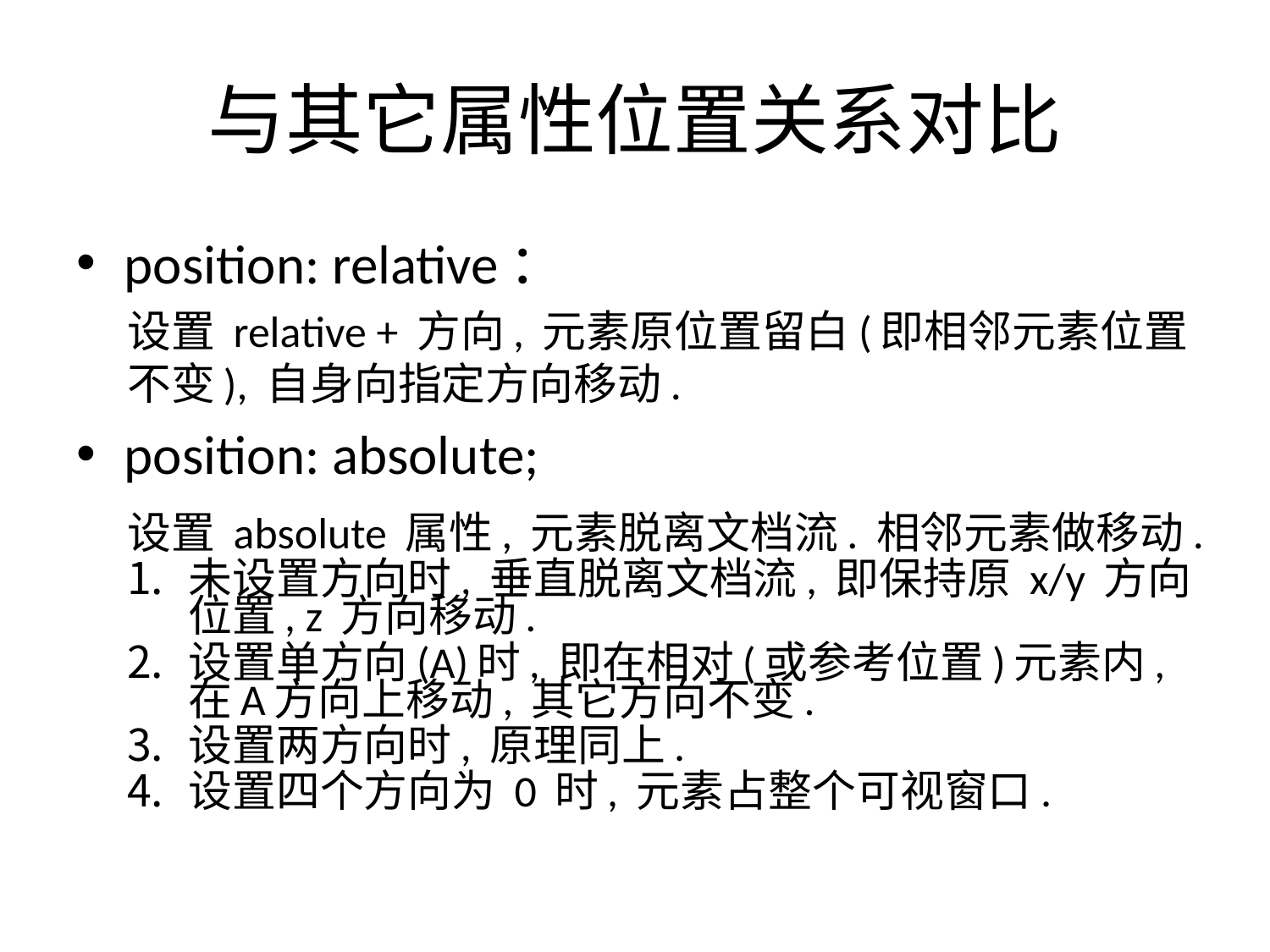

# 与其它属性位置关系对比
position: relative：
设置 relative + 方向, 元素原位置留白(即相邻元素位置不变), 自身向指定方向移动.
position: absolute;
设置 absolute 属性, 元素脱离文档流. 相邻元素做移动.
未设置方向时, 垂直脱离文档流, 即保持原 x/y 方向位置, z 方向移动.
设置单方向(A)时, 即在相对(或参考位置)元素内, 在A方向上移动, 其它方向不变.
设置两方向时, 原理同上.
设置四个方向为 0 时, 元素占整个可视窗口.